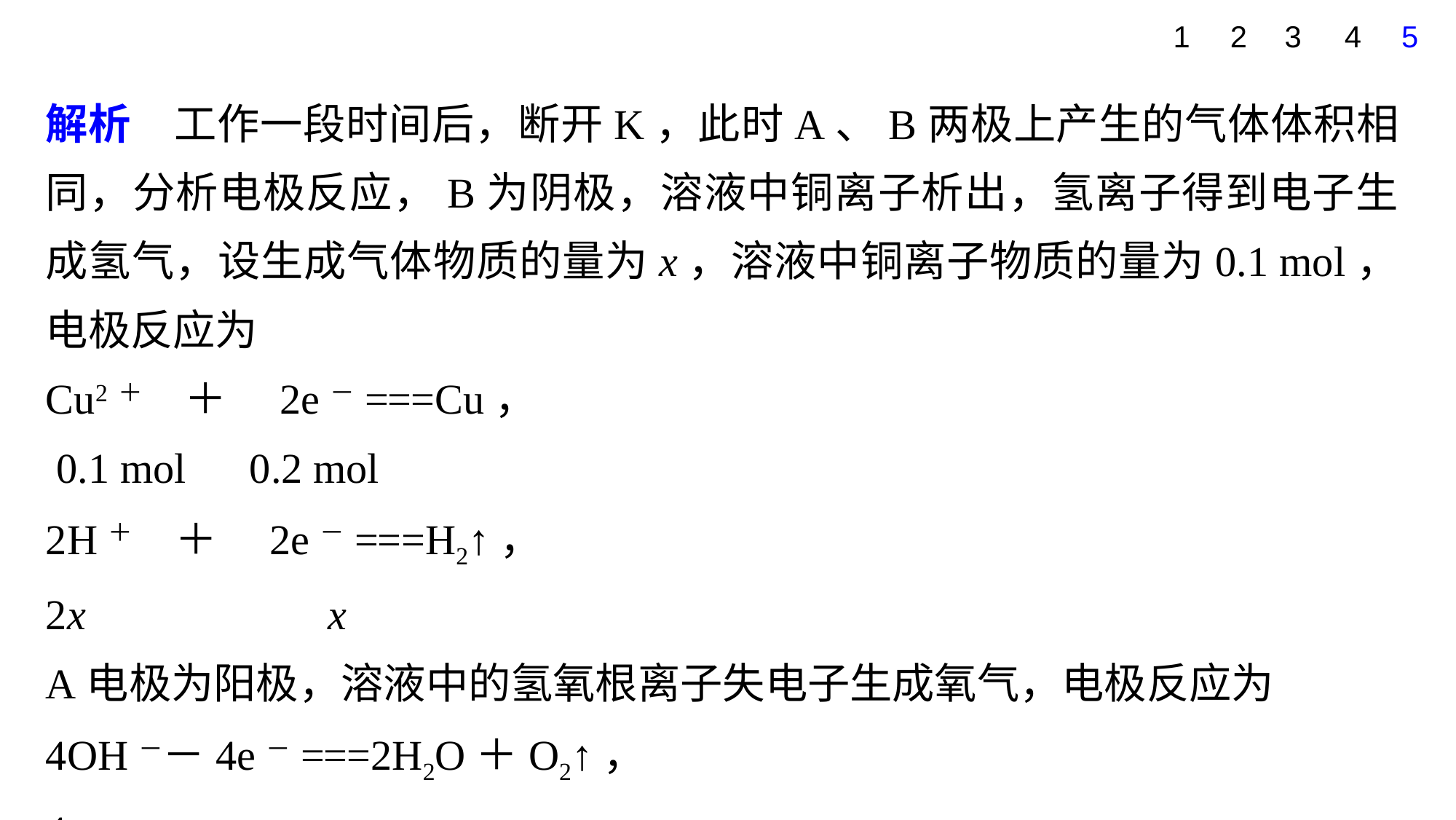

1
2
3
4
5
解析　工作一段时间后，断开K，此时A、B两极上产生的气体体积相同，分析电极反应，B为阴极，溶液中铜离子析出，氢离子得到电子生成氢气，设生成气体物质的量为x，溶液中铜离子物质的量为0.1 mol，电极反应为
Cu2＋　＋　2e－===Cu，
 0.1 mol      0.2 mol
2H＋　＋　2e－===H2↑，
2x  	      	      x
A电极为阳极，溶液中的氢氧根离子失电子生成氧气，电极反应为
4OH－－4e－===2H2O＋O2↑，
4x  	  		x